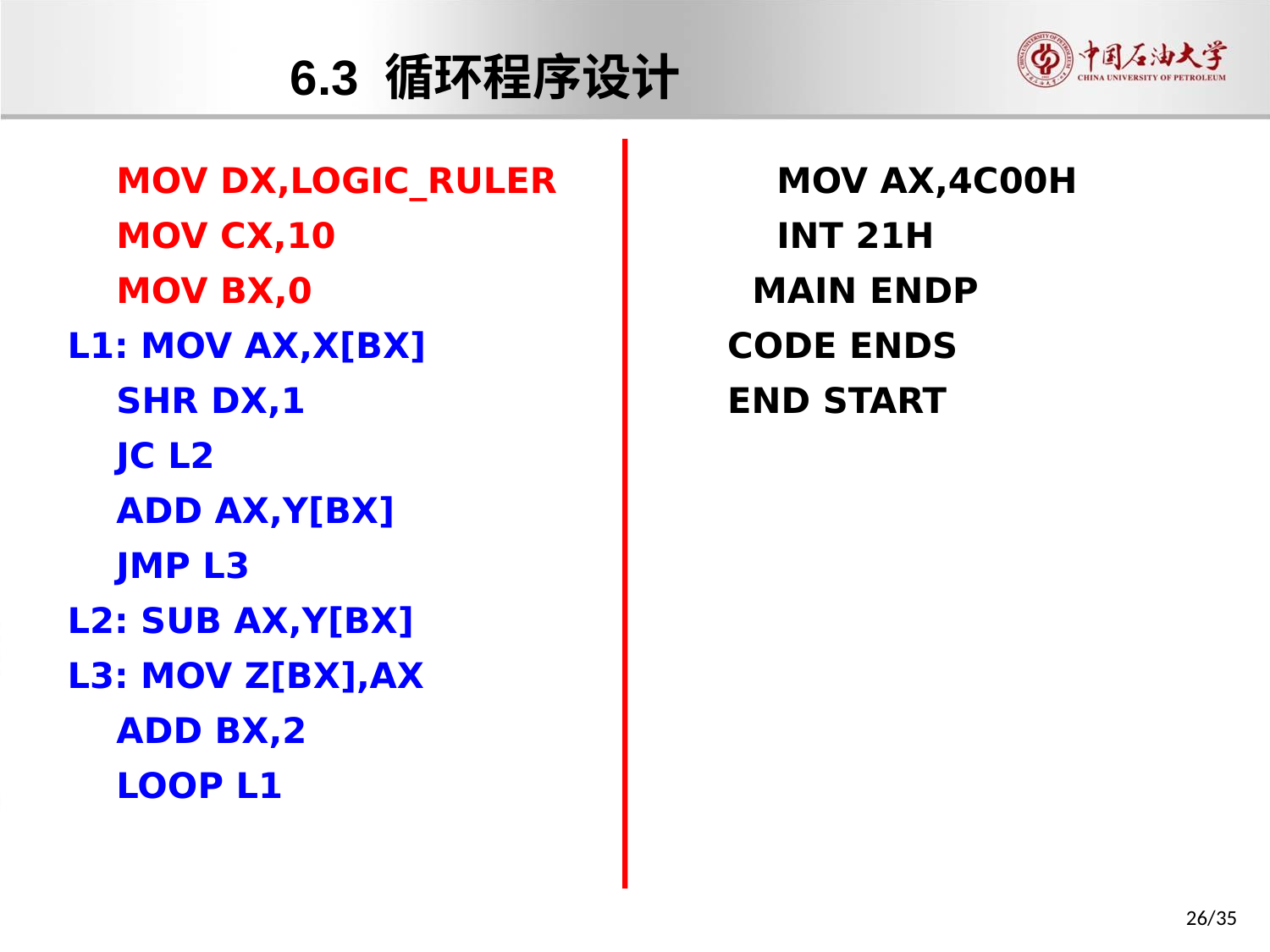

6.3 循环程序设计

    MOV DX,LOGIC_RULER
    MOV CX,10
    MOV BX,0
L1: MOV AX,X[BX]
    SHR DX,1
    JC L2
    ADD AX,Y[BX]
    JMP L3
L2: SUB AX,Y[BX]
L3: MOV Z[BX],AX
    ADD BX,2
    LOOP L1
    MOV AX,4C00H
    INT 21H
  MAIN ENDP
CODE ENDS
END START
26/35